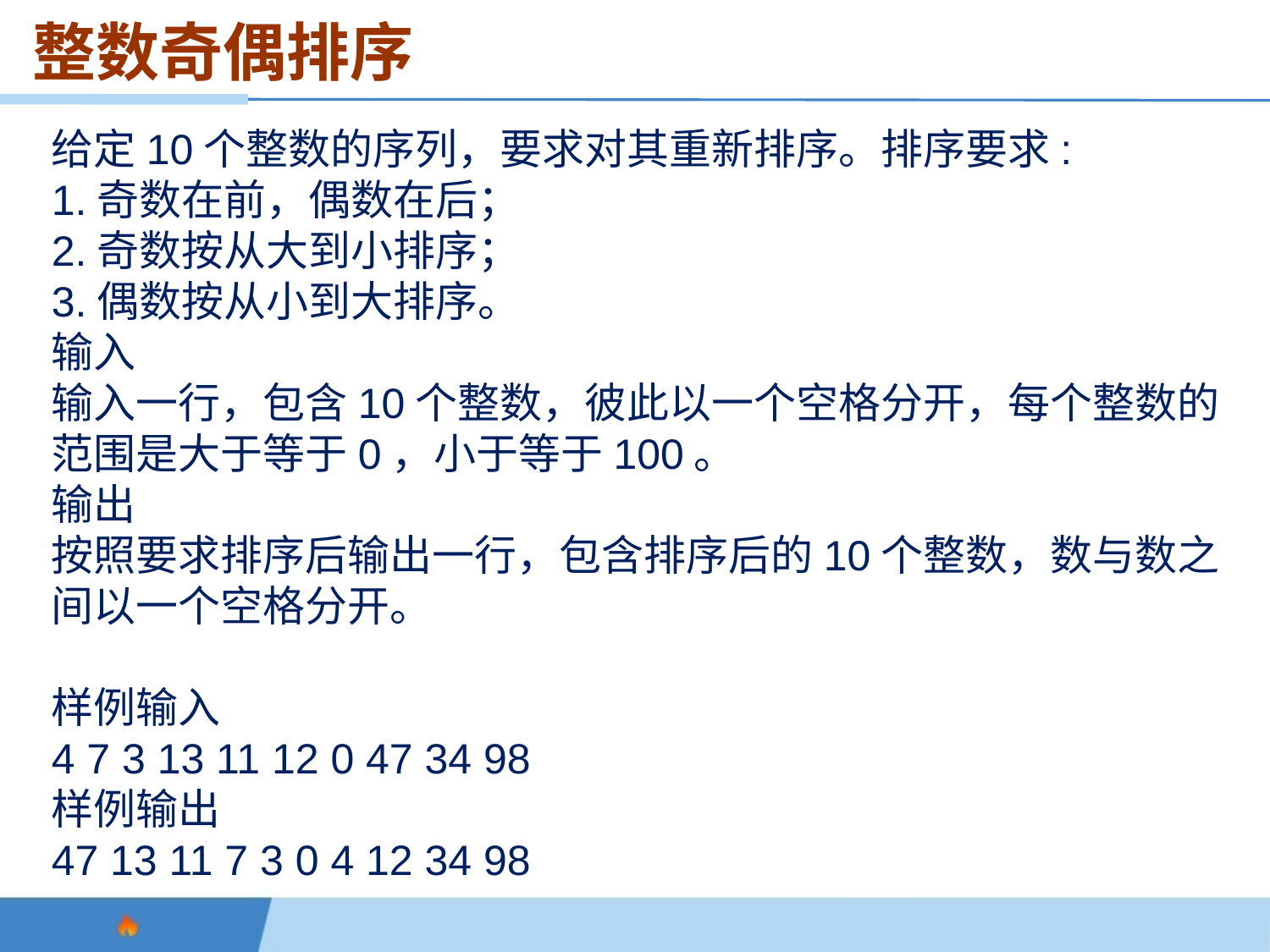

整数奇偶排序
给定10个整数的序列，要求对其重新排序。排序要求:
1.奇数在前，偶数在后；
2.奇数按从大到小排序；
3.偶数按从小到大排序。
输入
输入一行，包含10个整数，彼此以一个空格分开，每个整数的范围是大于等于0，小于等于100。
输出
按照要求排序后输出一行，包含排序后的10个整数，数与数之间以一个空格分开。

样例输入
4 7 3 13 11 12 0 47 34 98
样例输出
47 13 11 7 3 0 4 12 34 98